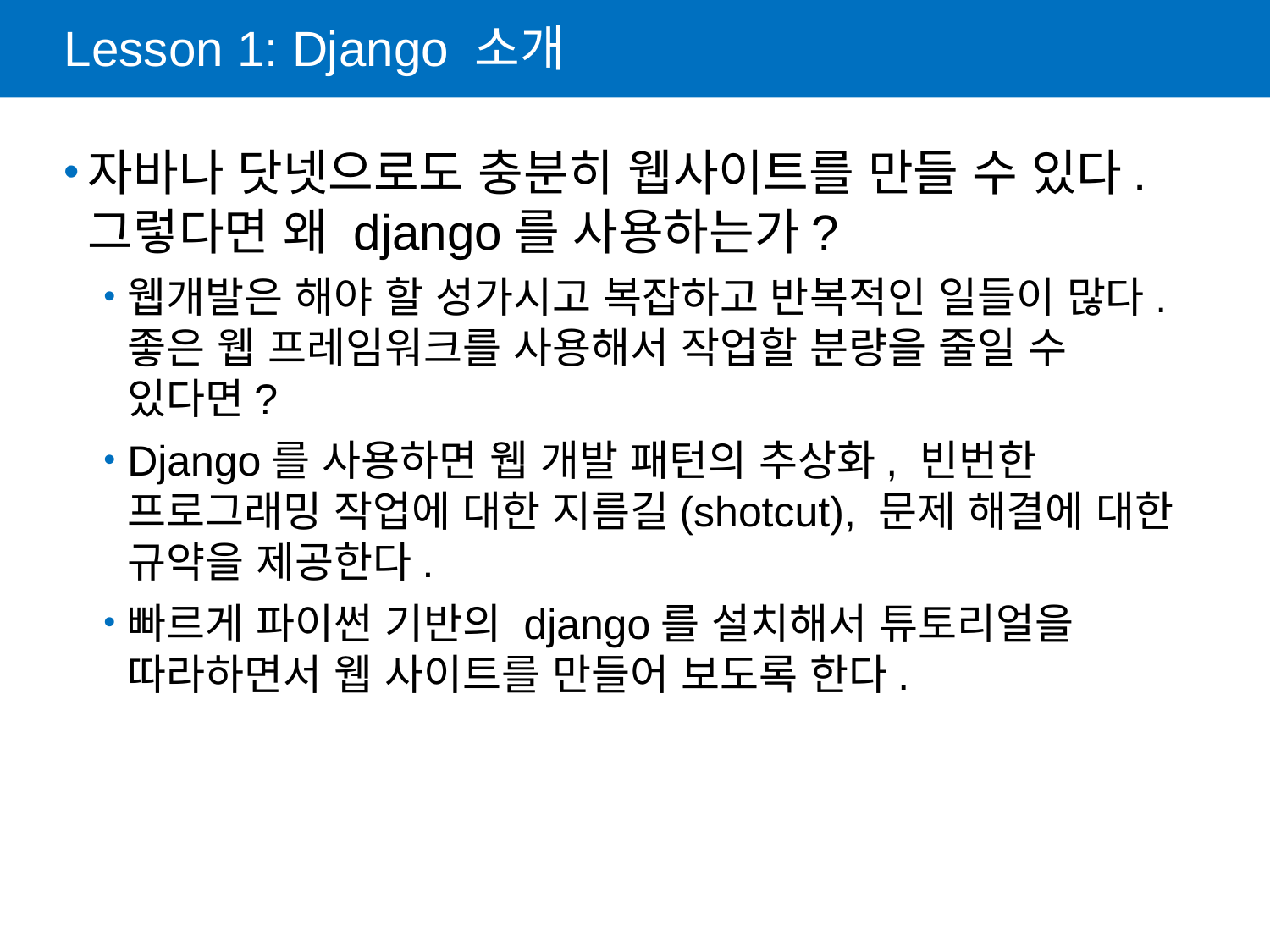

# Lesson 1: Django 소개
자바나 닷넷으로도 충분히 웹사이트를 만들 수 있다. 그렇다면 왜 django를 사용하는가?
웹개발은 해야 할 성가시고 복잡하고 반복적인 일들이 많다. 좋은 웹 프레임워크를 사용해서 작업할 분량을 줄일 수 있다면?
Django를 사용하면 웹 개발 패턴의 추상화, 빈번한 프로그래밍 작업에 대한 지름길(shotcut), 문제 해결에 대한 규약을 제공한다.
빠르게 파이썬 기반의 django를 설치해서 튜토리얼을 따라하면서 웹 사이트를 만들어 보도록 한다.